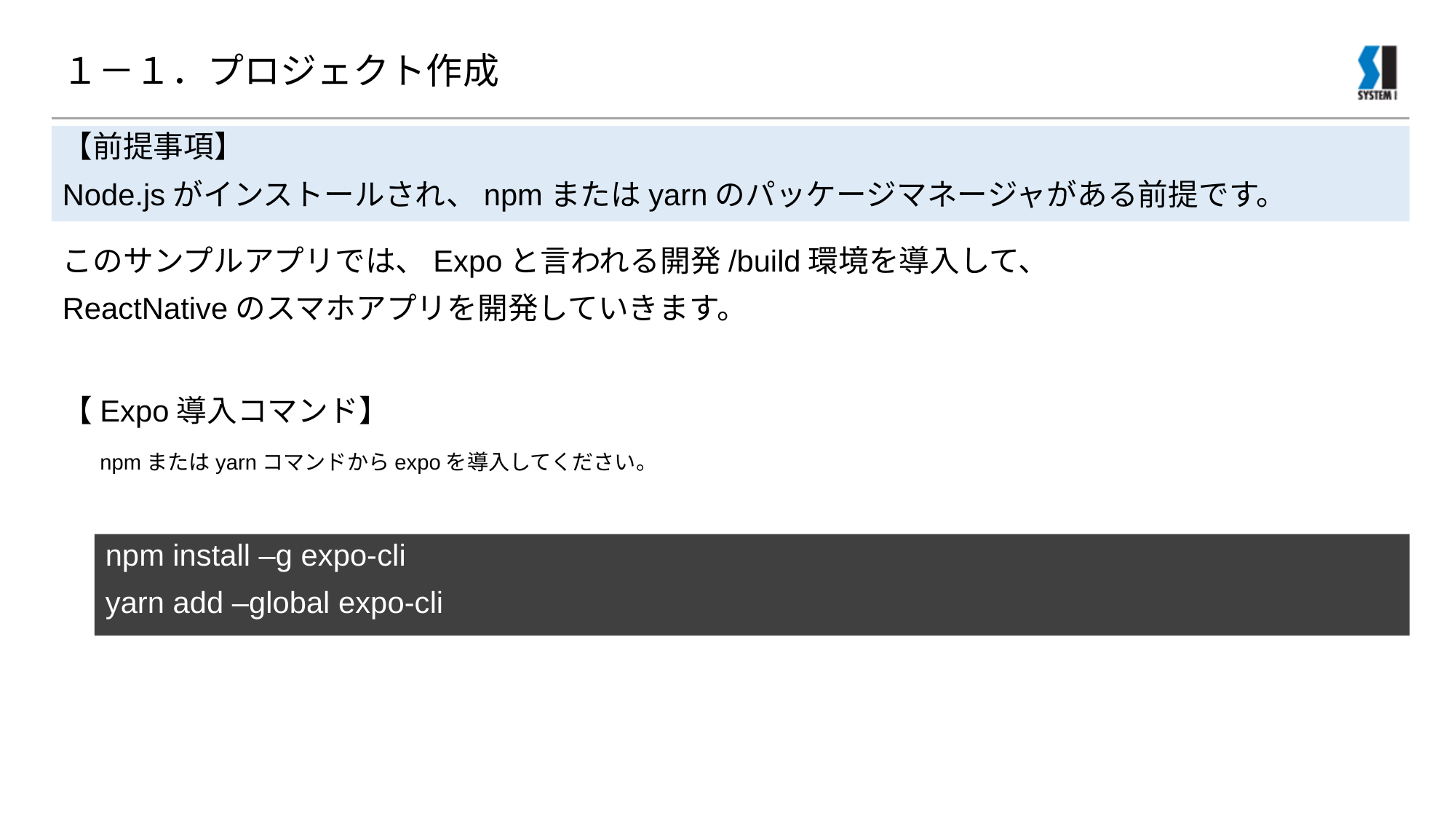

# １－１．プロジェクト作成
【前提事項】
Node.jsがインストールされ、npmまたはyarnのパッケージマネージャがある前提です。
このサンプルアプリでは、Expoと言われる開発/build環境を導入して、
ReactNativeのスマホアプリを開発していきます。
【Expo導入コマンド】
　npmまたはyarnコマンドからexpoを導入してください。
npm install –g expo-cli
yarn add –global expo-cli